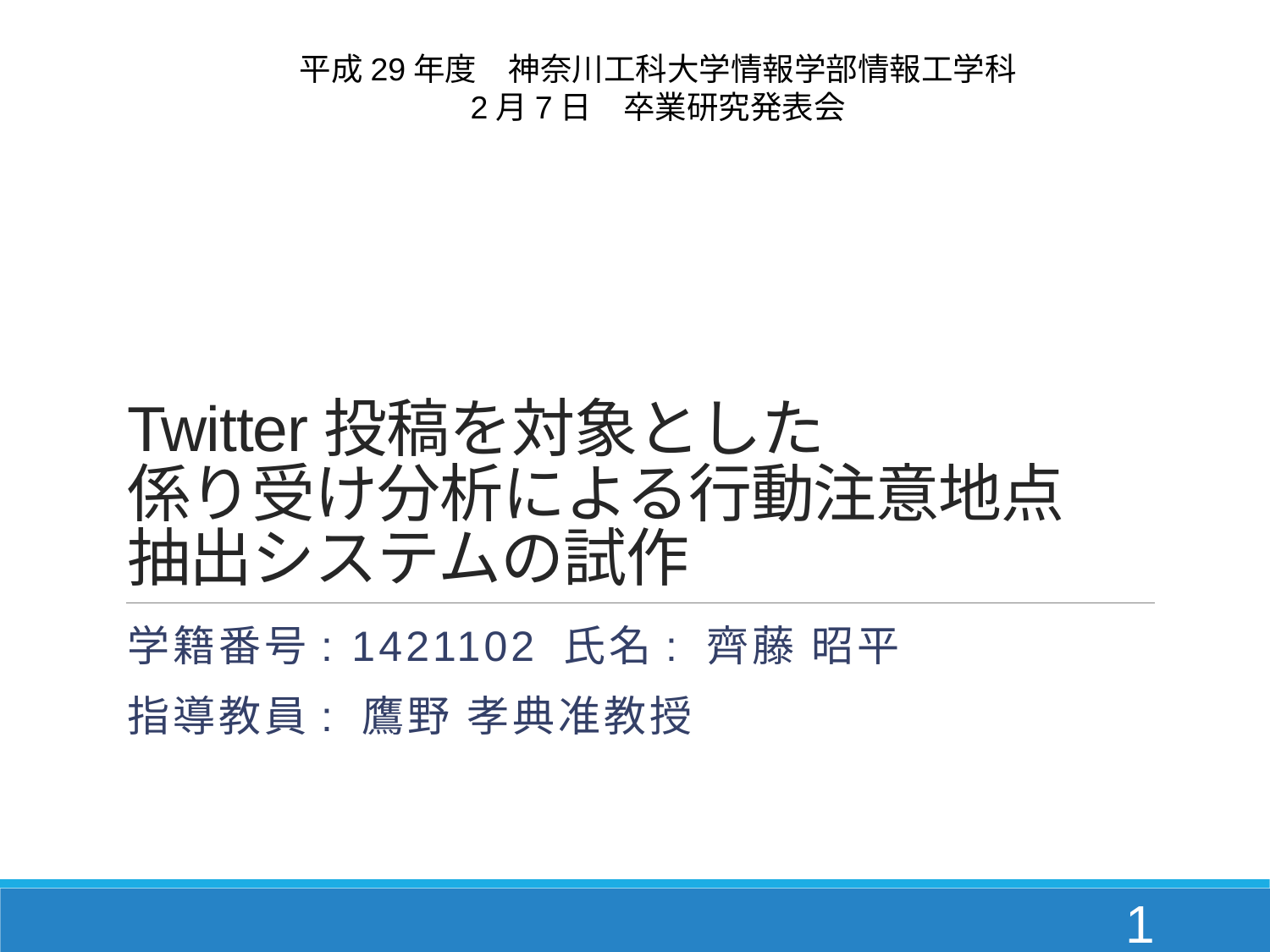

平成29年度　神奈川工科大学情報学部情報工学科
2月7日　卒業研究発表会
# Twitter投稿を対象とした 係り受け分析による行動注意地点 抽出システムの試作
学籍番号: 1421102 氏名: 齊藤 昭平
指導教員: 鷹野 孝典准教授
1